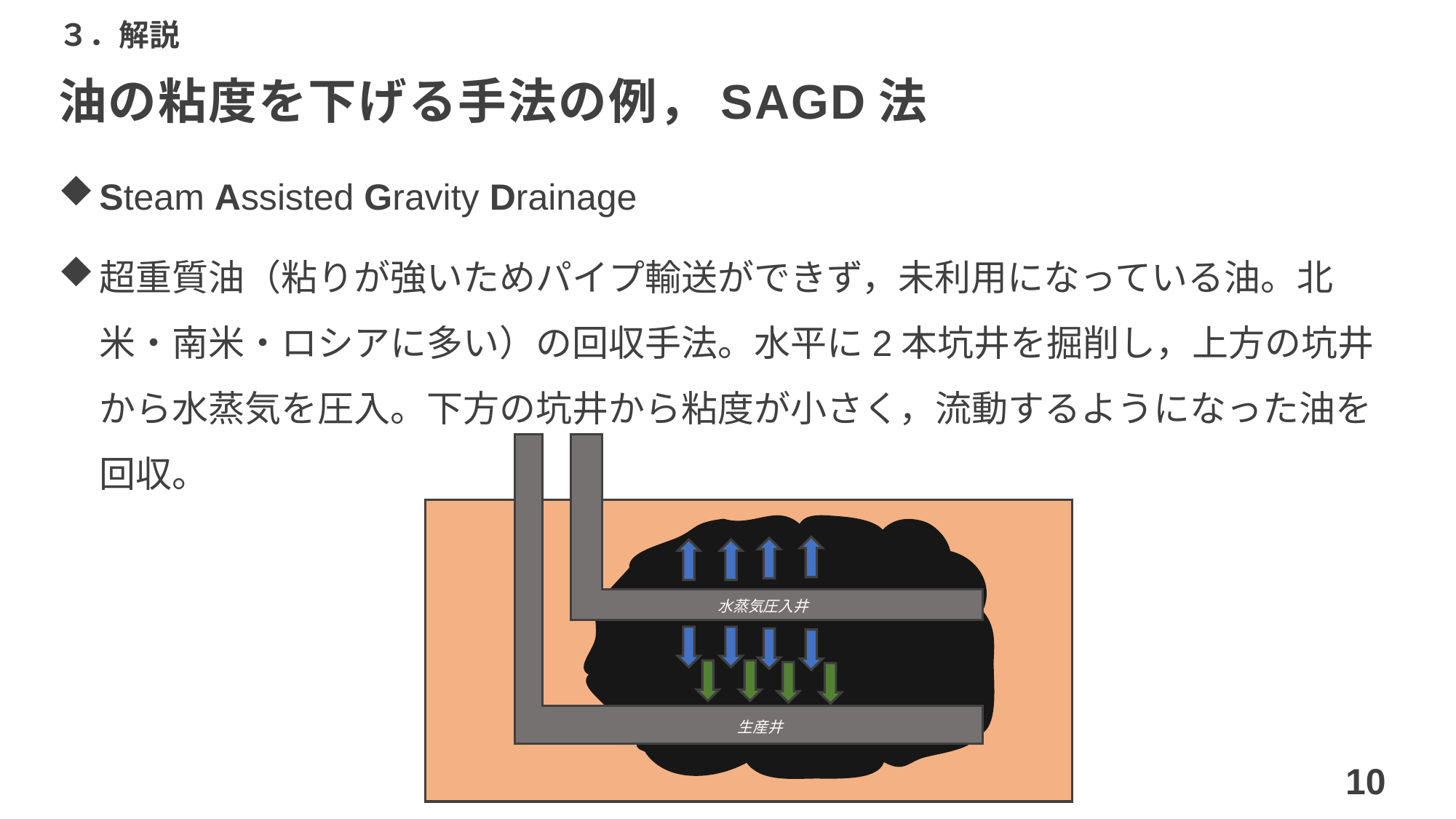

３．解説
# 油の粘度を下げる手法の例，SAGD法
Steam Assisted Gravity Drainage
超重質油（粘りが強いためパイプ輸送ができず，未利用になっている油。北米・南米・ロシアに多い）の回収手法。水平に2本坑井を掘削し，上方の坑井から水蒸気を圧入。下方の坑井から粘度が小さく，流動するようになった油を回収。

水蒸気圧入井
生産井